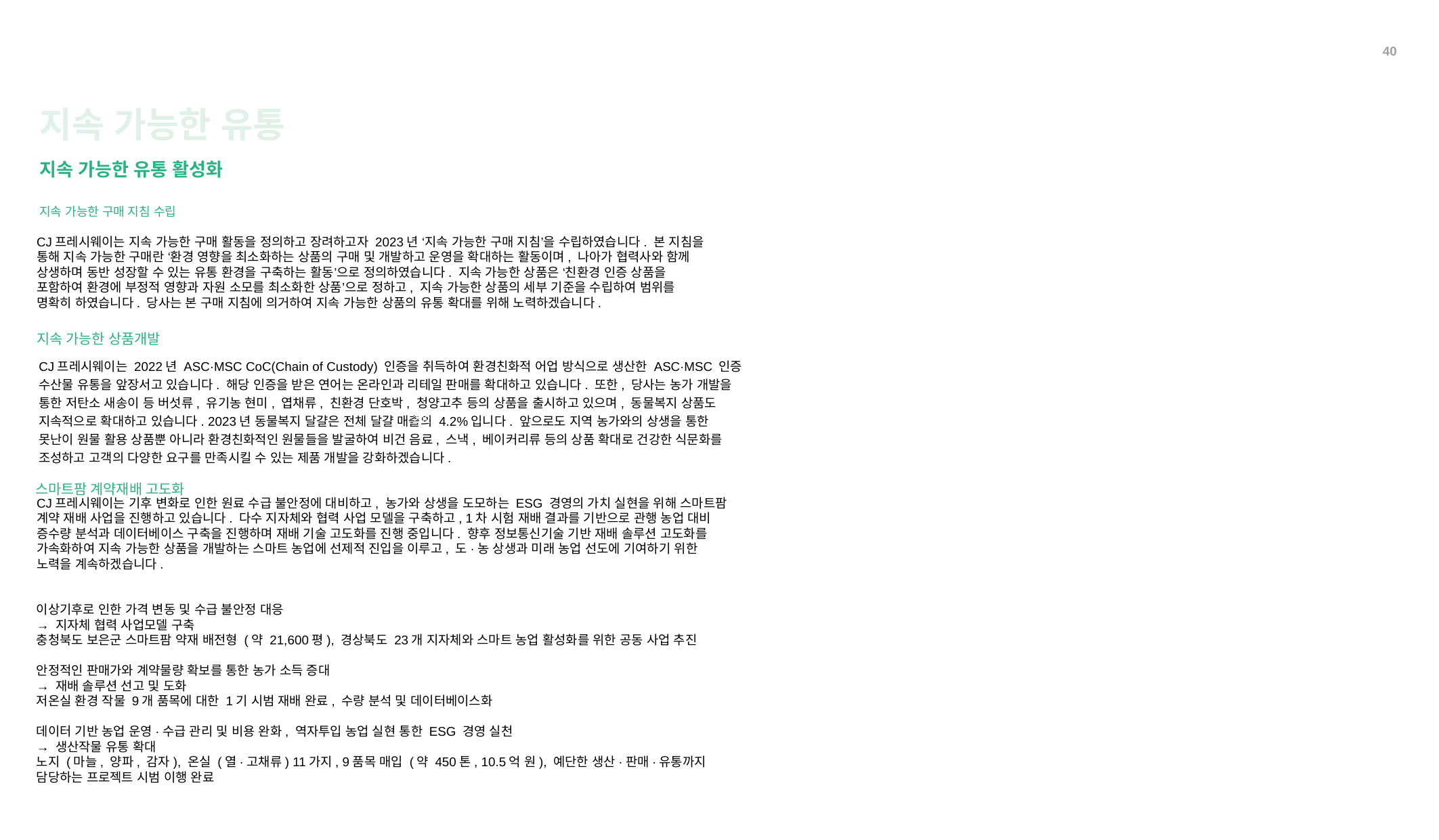

40
지속 가능한 유통
지속 가능한 유통 활성화
지속 가능한 구매 지침 수립
CJ프레시웨이는 지속 가능한 구매 활동을 정의하고 장려하고자 2023년 ‘지속 가능한 구매 지침’을 수립하였습니다. 본 지침을 통해 지속 가능한 구매란 ‘환경 영향을 최소화하는 상품의 구매 및 개발하고 운영을 확대하는 활동이며, 나아가 협력사와 함께 상생하며 동반 성장할 수 있는 유통 환경을 구축하는 활동’으로 정의하였습니다. 지속 가능한 상품은 ‘친환경 인증 상품을 포함하여 환경에 부정적 영향과 자원 소모를 최소화한 상품’으로 정하고, 지속 가능한 상품의 세부 기준을 수립하여 범위를 명확히 하였습니다. 당사는 본 구매 지침에 의거하여 지속 가능한 상품의 유통 확대를 위해 노력하겠습니다.

지속 가능한 상품개발
CJ프레시웨이는 2022년 ASC·MSC CoC(Chain of Custody) 인증을 취득하여 환경친화적 어업 방식으로 생산한 ASC·MSC 인증 수산물 유통을 앞장서고 있습니다. 해당 인증을 받은 연어는 온라인과 리테일 판매를 확대하고 있습니다. 또한, 당사는 농가 개발을 통한 저탄소 새송이 등 버섯류, 유기농 현미, 엽채류, 친환경 단호박, 청양고추 등의 상품을 출시하고 있으며, 동물복지 상품도 지속적으로 확대하고 있습니다. 2023년 동물복지 달걀은 전체 달걀 매출의 4.2%입니다. 앞으로도 지역 농가와의 상생을 통한 못난이 원물 활용 상품뿐 아니라 환경친화적인 원물들을 발굴하여 비건 음료, 스낵, 베이커리류 등의 상품 확대로 건강한 식문화를 조성하고 고객의 다양한 요구를 만족시킬 수 있는 제품 개발을 강화하겠습니다.
2021
스마트팜 계약재배 고도화

CJ프레시웨이는 기후 변화로 인한 원료 수급 불안정에 대비하고, 농가와 상생을 도모하는 ESG 경영의 가치 실현을 위해 스마트팜 계약 재배 사업을 진행하고 있습니다. 다수 지자체와 협력 사업 모델을 구축하고, 1차 시험 재배 결과를 기반으로 관행 농업 대비 증수량 분석과 데이터베이스 구축을 진행하며 재배 기술 고도화를 진행 중입니다. 향후 정보통신기술 기반 재배 솔루션 고도화를 가속화하여 지속 가능한 상품을 개발하는 스마트 농업에 선제적 진입을 이루고, 도·농 상생과 미래 농업 선도에 기여하기 위한 노력을 계속하겠습니다.

이상기후로 인한 가격 변동 및 수급 불안정 대응
→ 지자체 협력 사업모델 구축
충청북도 보은군 스마트팜 약재 배전형 (약 21,600평), 경상북도 23개 지자체와 스마트 농업 활성화를 위한 공동 사업 추진

안정적인 판매가와 계약물량 확보를 통한 농가 소득 증대
→ 재배 솔루션 선고 및 도화
저온실 환경 작물 9개 품목에 대한 1기 시범 재배 완료, 수량 분석 및 데이터베이스화

데이터 기반 농업 운영·수급 관리 및 비용 완화, 역자투입 농업 실현 통한 ESG 경영 실천
→ 생산작물 유통 확대
노지 (마늘, 양파, 감자), 온실 (열·고채류) 11가지, 9품목 매입 (약 450톤, 10.5억 원), 예단한 생산·판매·유통까지 담당하는 프로젝트 시범 이행 완료